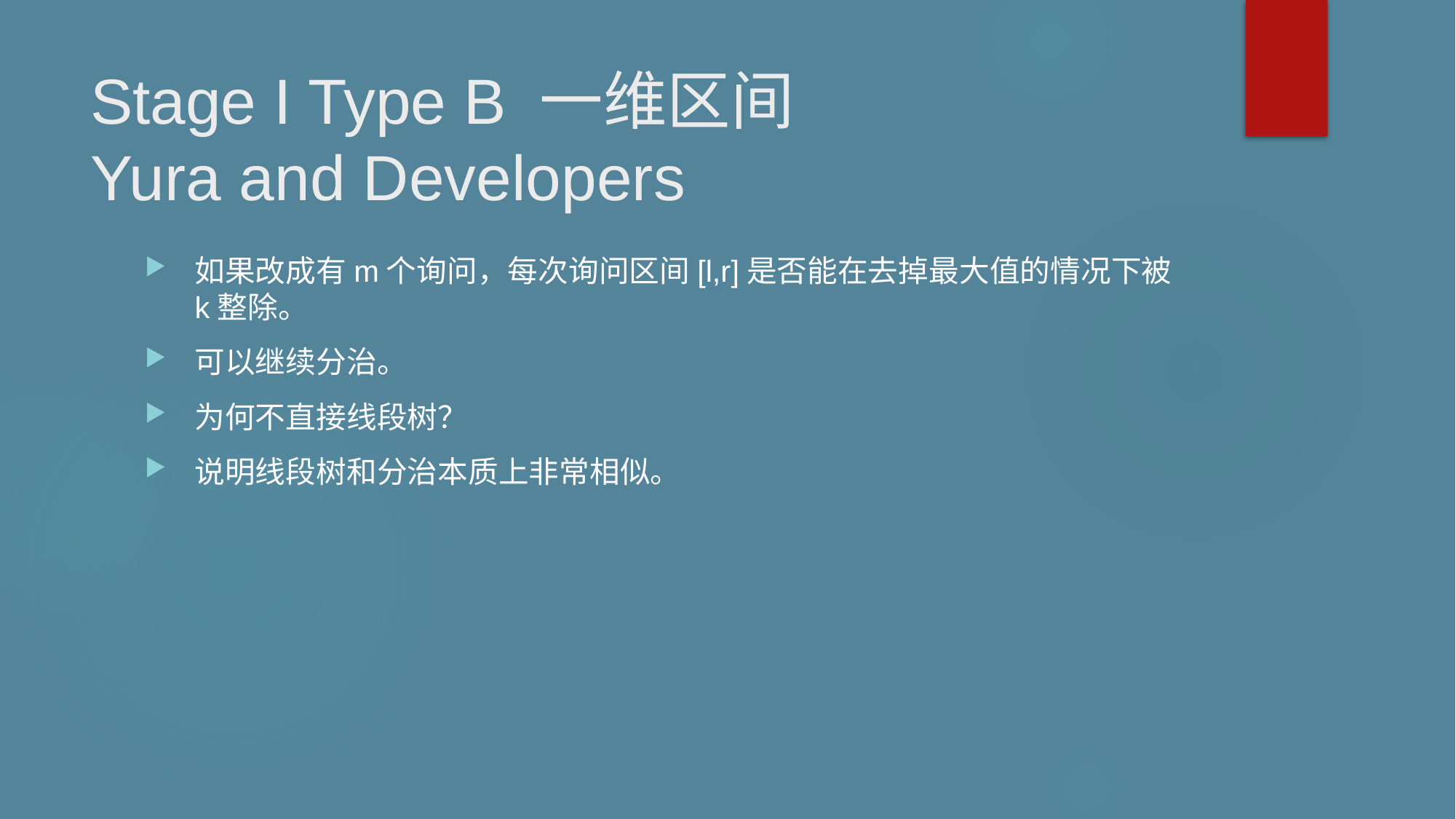

# Stage I Type B 一维区间 Yura and Developers
如果改成有m个询问，每次询问区间[l,r]是否能在去掉最大值的情况下被k整除。
可以继续分治。
为何不直接线段树？
说明线段树和分治本质上非常相似。